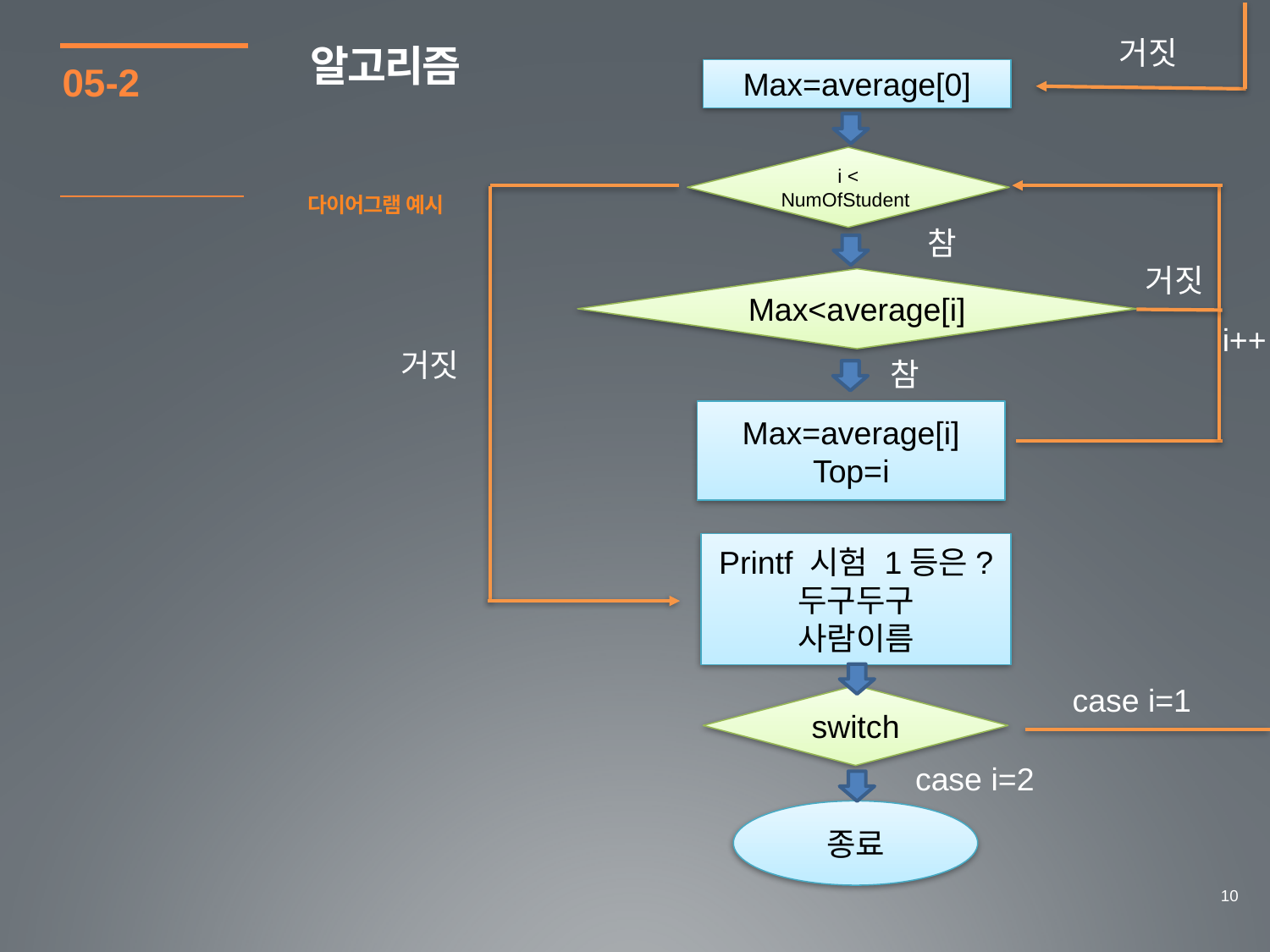

거짓
Max=average[0]

i < NumOfStudent
참

거짓
Max<average[i]
거짓
참

Max=average[i]
Top=i
Printf 시험 1등은?
두구두구
사람이름

case i=1
switch
case i=2

종료
알고리즘
05-2
다이어그램 예시
i++